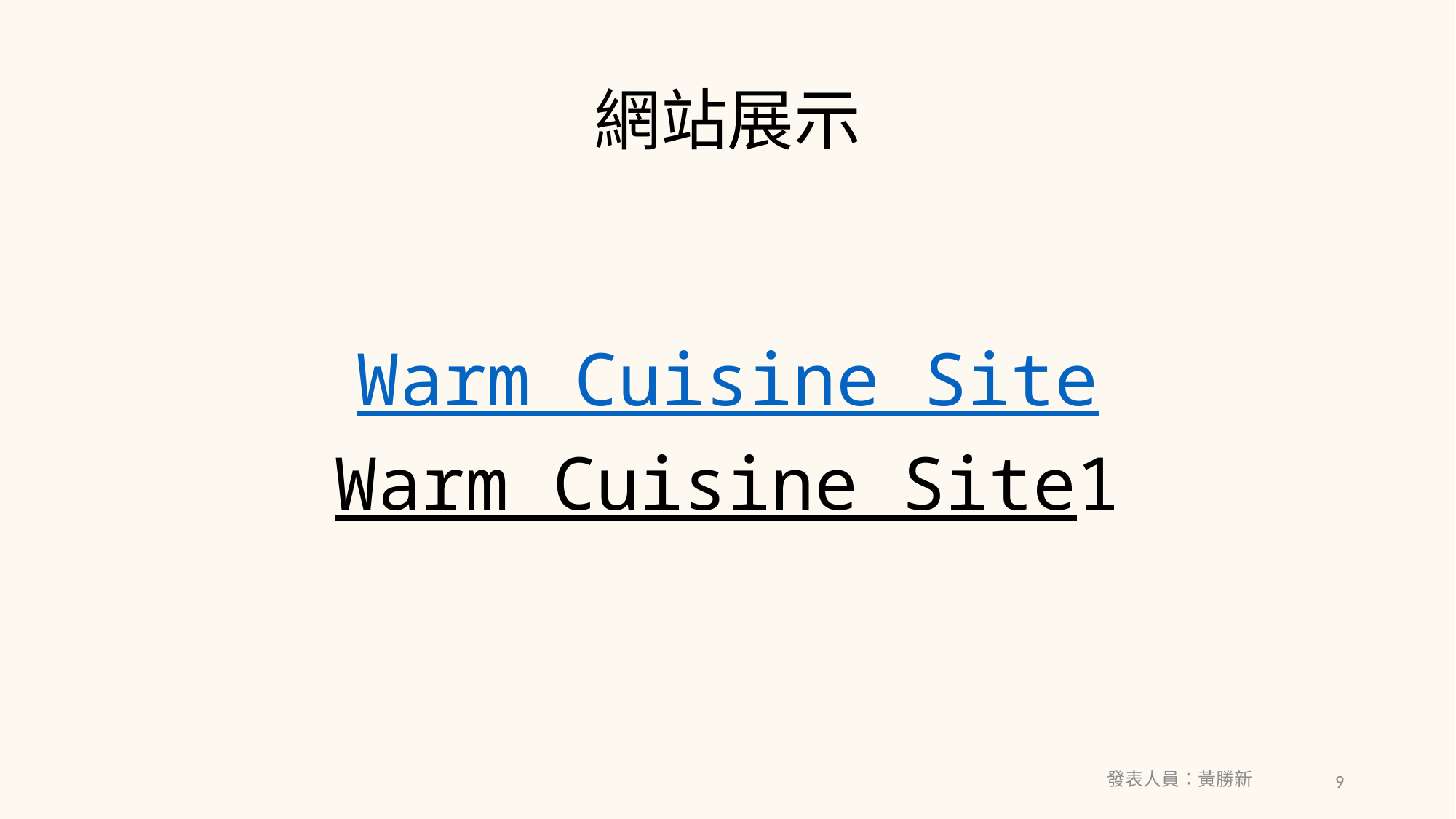

# 網站展示
Warm Cuisine Site
Warm Cuisine Site1

發表人員：黃勝新
9